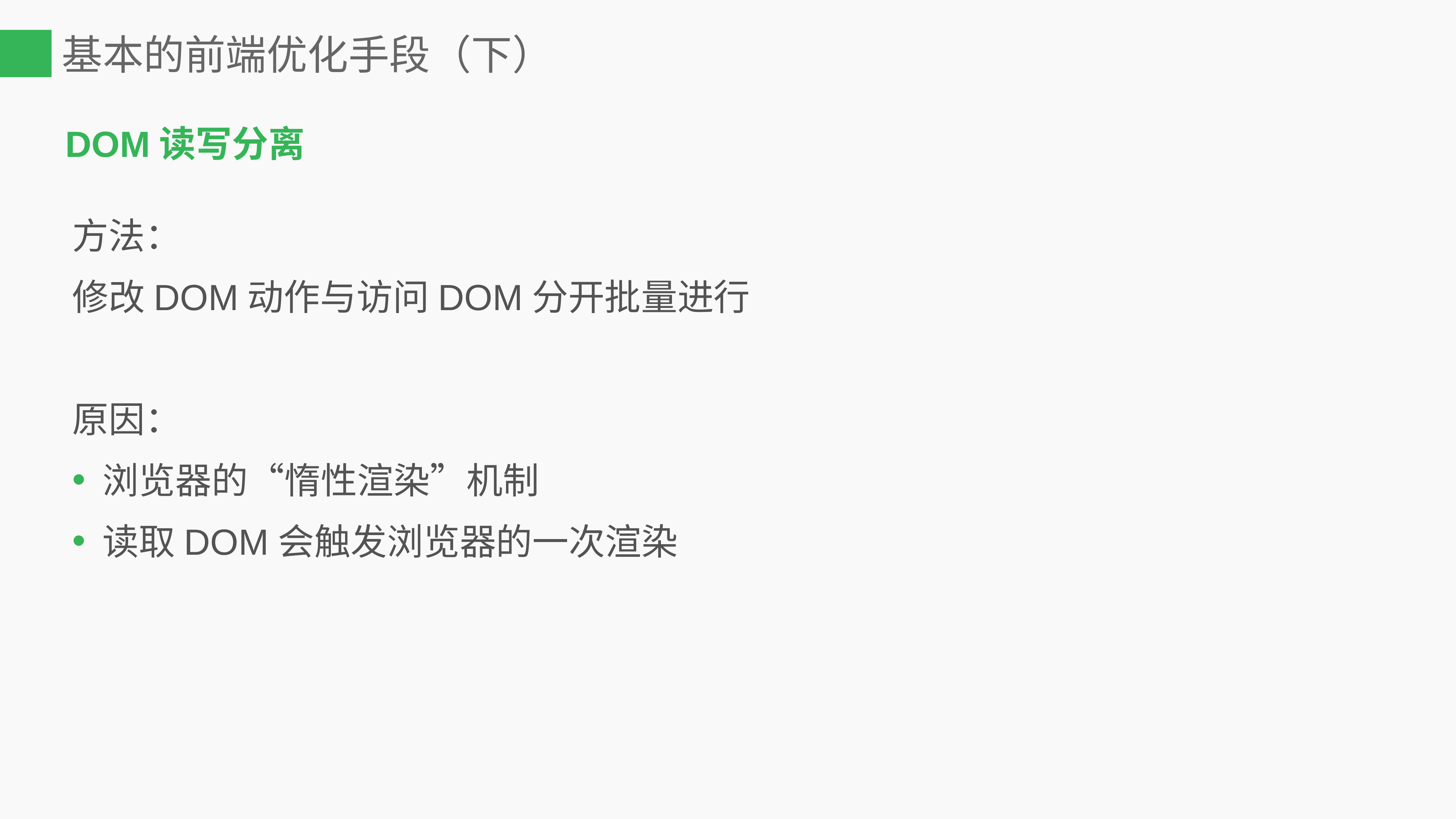

# 基本的前端优化手段（下）
DOM读写分离

方法：
修改DOM动作与访问DOM分开批量进行

原因：
浏览器的“惰性渲染”机制
读取DOM会触发浏览器的一次渲染